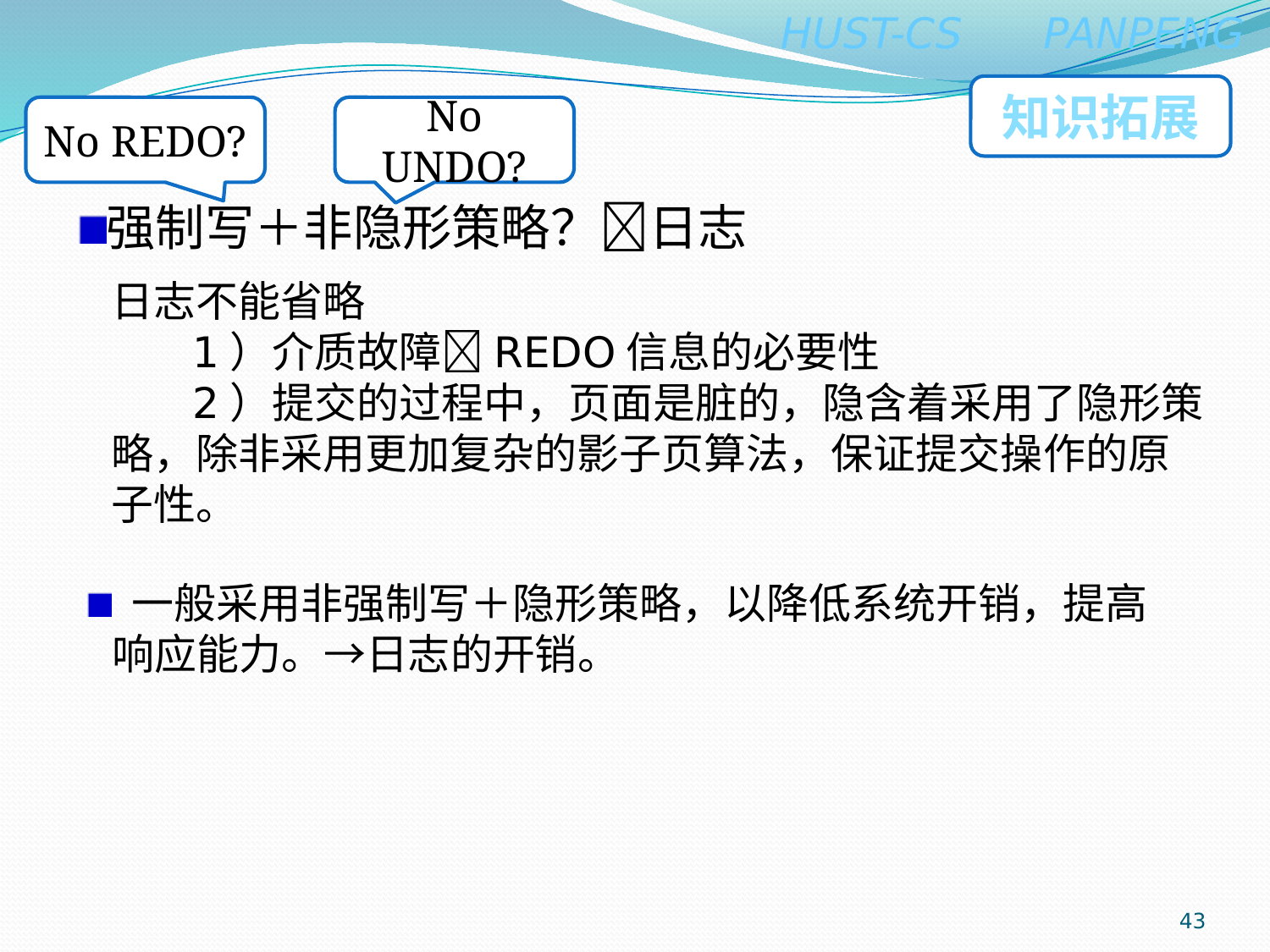

知识拓展
No REDO?
No UNDO?
强制写＋非隐形策略？→日志
日志不能省略
      1）介质故障→REDO信息的必要性
      2）提交的过程中，页面是脏的，隐含着采用了隐形策略，除非采用更加复杂的影子页算法，保证提交操作的原子性。

 一般采用非强制写＋隐形策略，以降低系统开销，提高响应能力。→日志的开销。
43